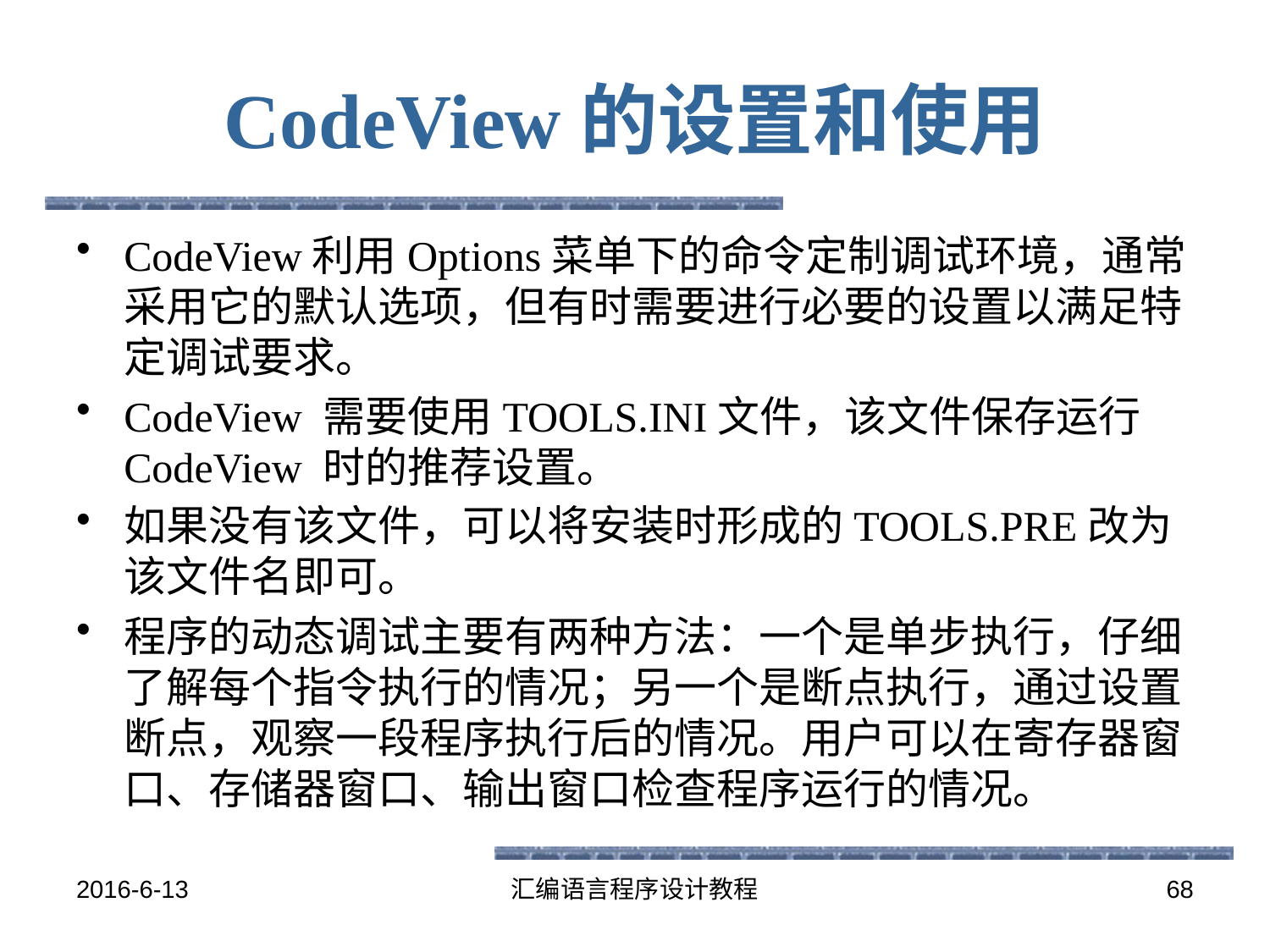

# CodeView的设置和使用
CodeView利用Options菜单下的命令定制调试环境，通常采用它的默认选项，但有时需要进行必要的设置以满足特定调试要求。
CodeView 需要使用TOOLS.INI文件，该文件保存运行CodeView 时的推荐设置。
如果没有该文件，可以将安装时形成的TOOLS.PRE改为该文件名即可。
程序的动态调试主要有两种方法：一个是单步执行，仔细了解每个指令执行的情况；另一个是断点执行，通过设置断点，观察一段程序执行后的情况。用户可以在寄存器窗口、存储器窗口、输出窗口检查程序运行的情况。
2016-6-13
汇编语言程序设计教程
68